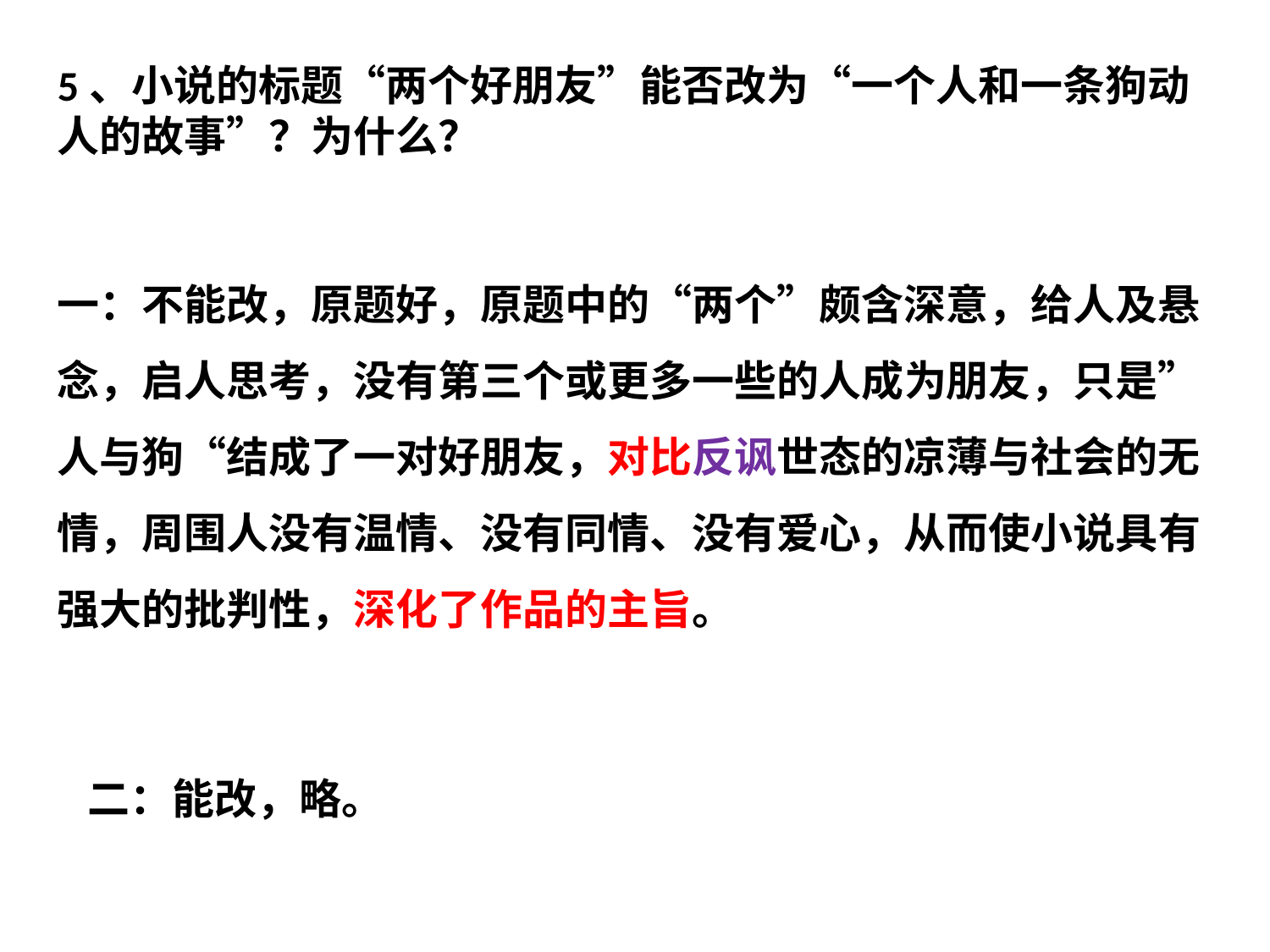

5、小说的标题“两个好朋友”能否改为“一个人和一条狗动人的故事”？为什么？
一：不能改，原题好，原题中的“两个”颇含深意，给人及悬念，启人思考，没有第三个或更多一些的人成为朋友，只是” 人与狗“结成了一对好朋友，对比反讽世态的凉薄与社会的无情，周围人没有温情、没有同情、没有爱心，从而使小说具有强大的批判性，深化了作品的主旨。
二：能改，略。